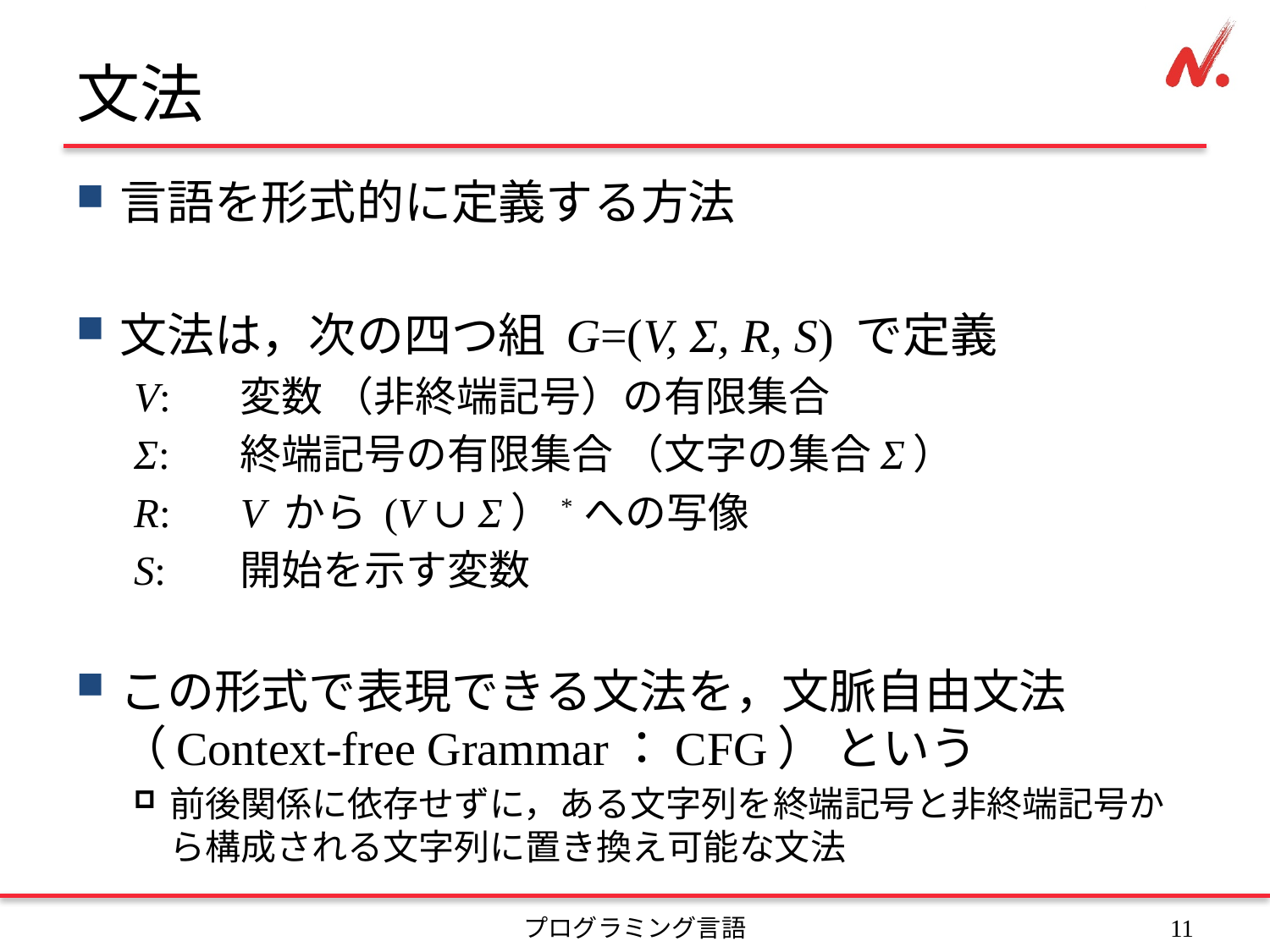

# 文法
言語を形式的に定義する方法

文法は，次の四つ組 G=(V, Σ, R, S) で定義
V:	変数 （非終端記号）の有限集合
Σ:	終端記号の有限集合 （文字の集合Σ）
R:	V から (V ∪ Σ）* への写像
S:	開始を示す変数

この形式で表現できる文法を，文脈自由文法 （Context-free Grammar：CFG） という
前後関係に依存せずに，ある文字列を終端記号と非終端記号から構成される文字列に置き換え可能な文法
プログラミング言語
11